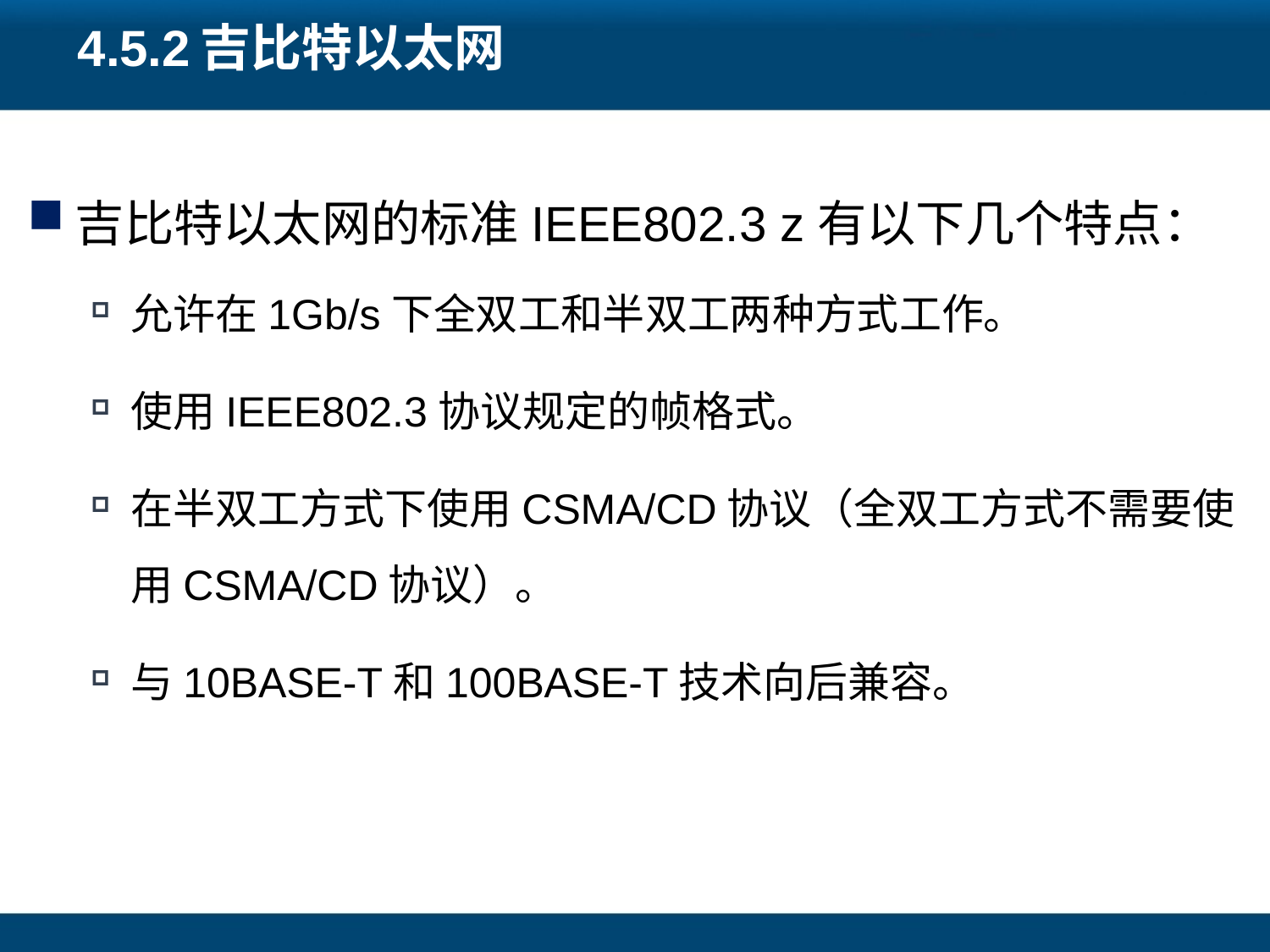

# 4.5.2吉比特以太网
吉比特以太网的标准IEEE802.3 z有以下几个特点：
允许在1Gb/s下全双工和半双工两种方式工作。
使用IEEE802.3协议规定的帧格式。
在半双工方式下使用CSMA/CD协议（全双工方式不需要使用CSMA/CD协议）。
与10BASE-T和100BASE-T技术向后兼容。